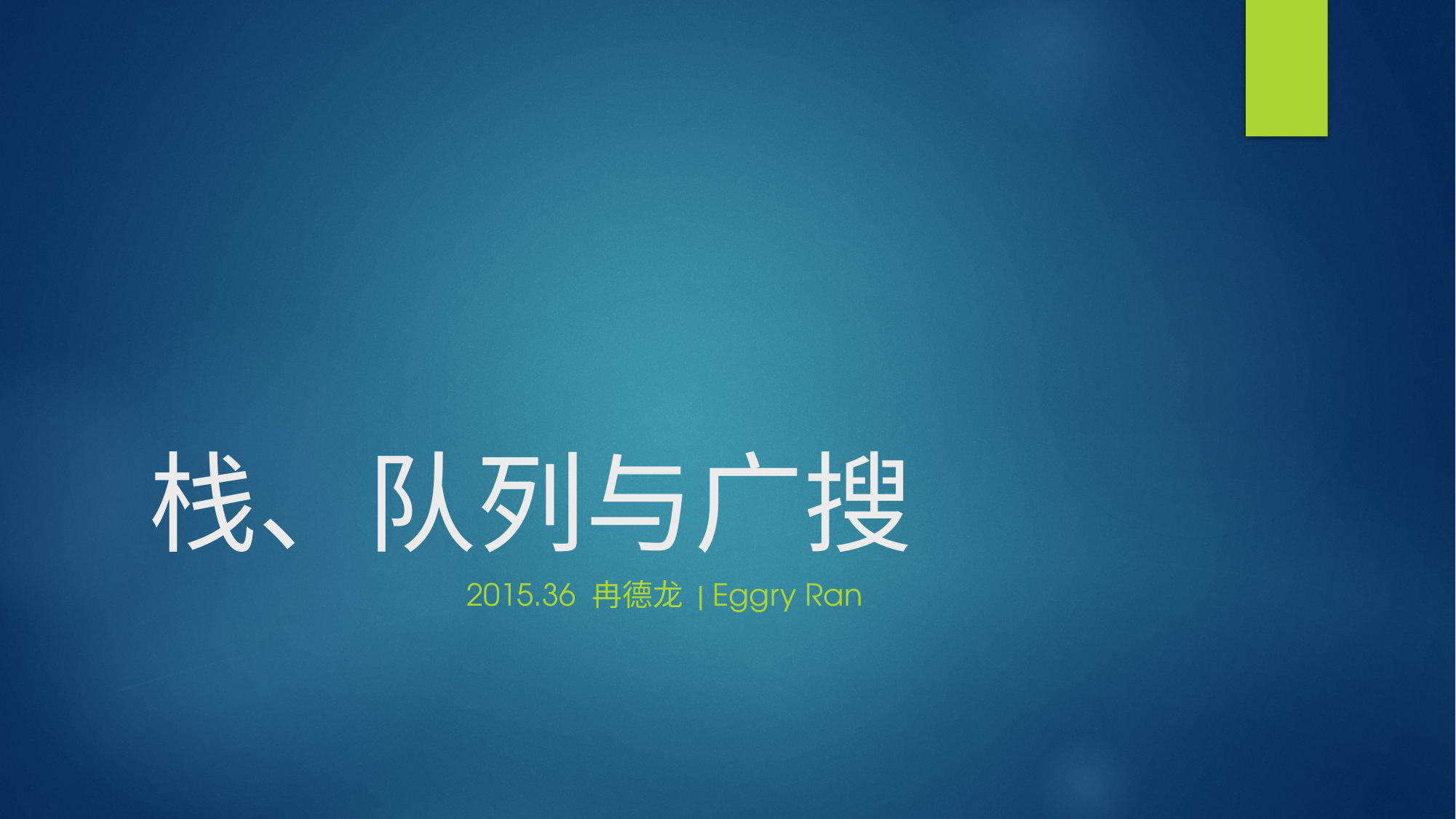

# 栈、队列与广搜
2015.36 冉德龙 | Eggry Ran